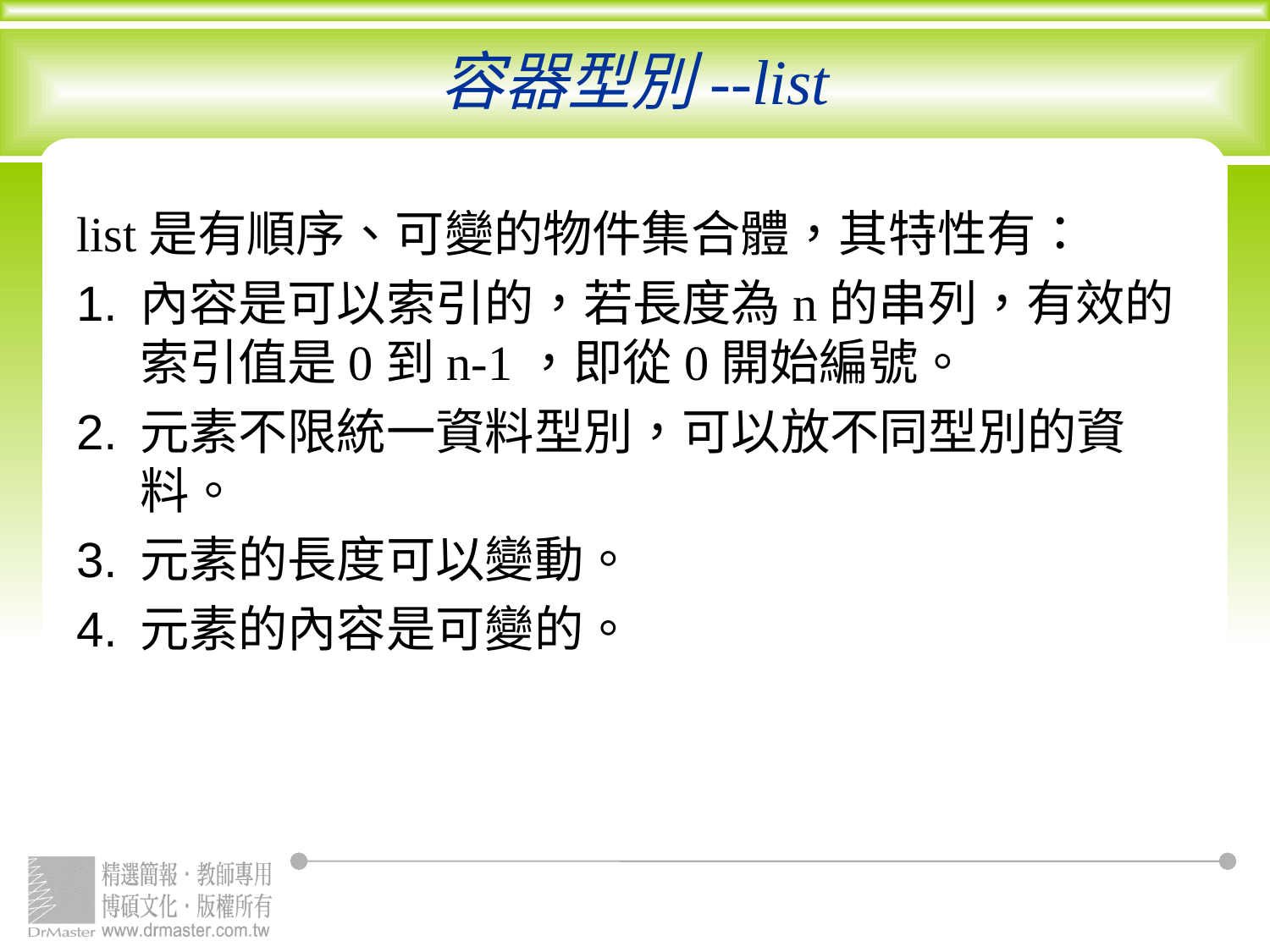

# 容器型別--list
list是有順序、可變的物件集合體，其特性有：
內容是可以索引的，若長度為n的串列，有效的索引值是0到n-1，即從0開始編號。
元素不限統一資料型別，可以放不同型別的資料。
元素的長度可以變動。
元素的內容是可變的。